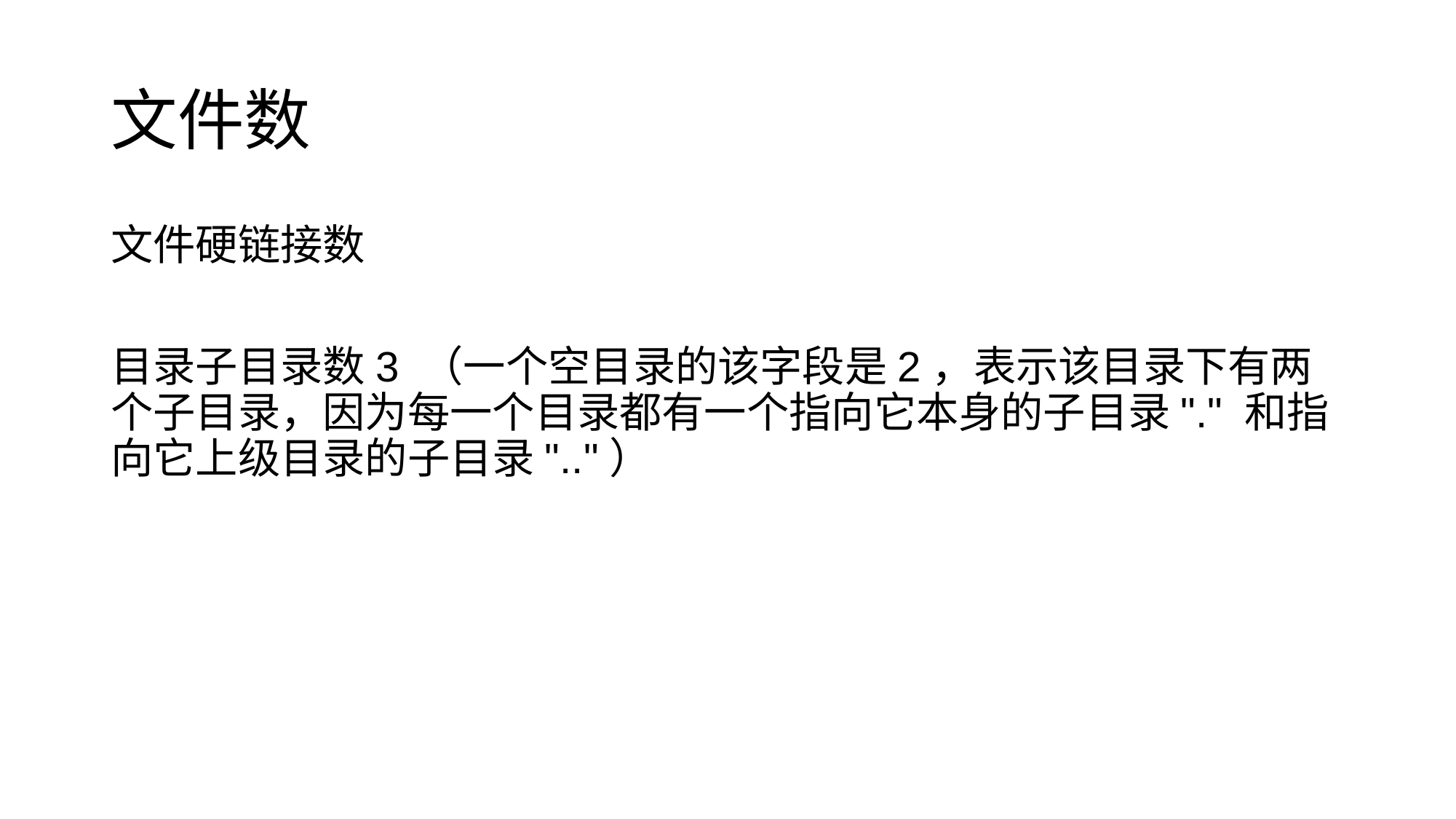

# 文件数
文件硬链接数

目录子目录数3 （一个空目录的该字段是2，表示该目录下有两个子目录，因为每一个目录都有一个指向它本身的子目录"." 和指向它上级目录的子目录".."）